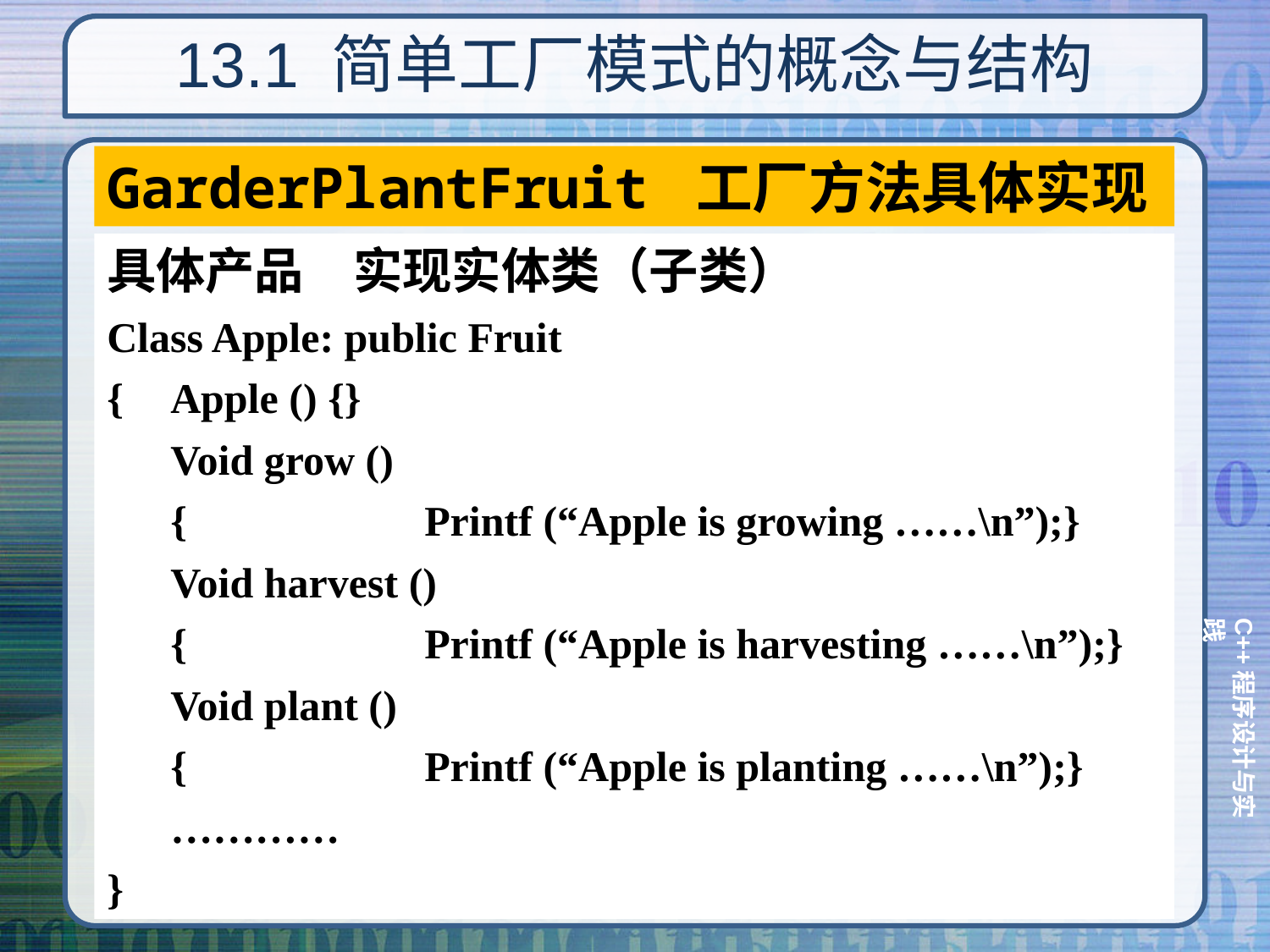

# 13.1 简单工厂模式的概念与结构

GarderPlantFruit 工厂方法具体实现
具体产品　实现实体类（子类）
Class Apple: public Fruit
{	Apple () {}
	Void grow ()
	{		Printf (“Apple is growing ……\n”);}
	Void harvest ()
	{		Printf (“Apple is harvesting ……\n”);}
	Void plant ()
	{		Printf (“Apple is planting ……\n”);}
	…………
}